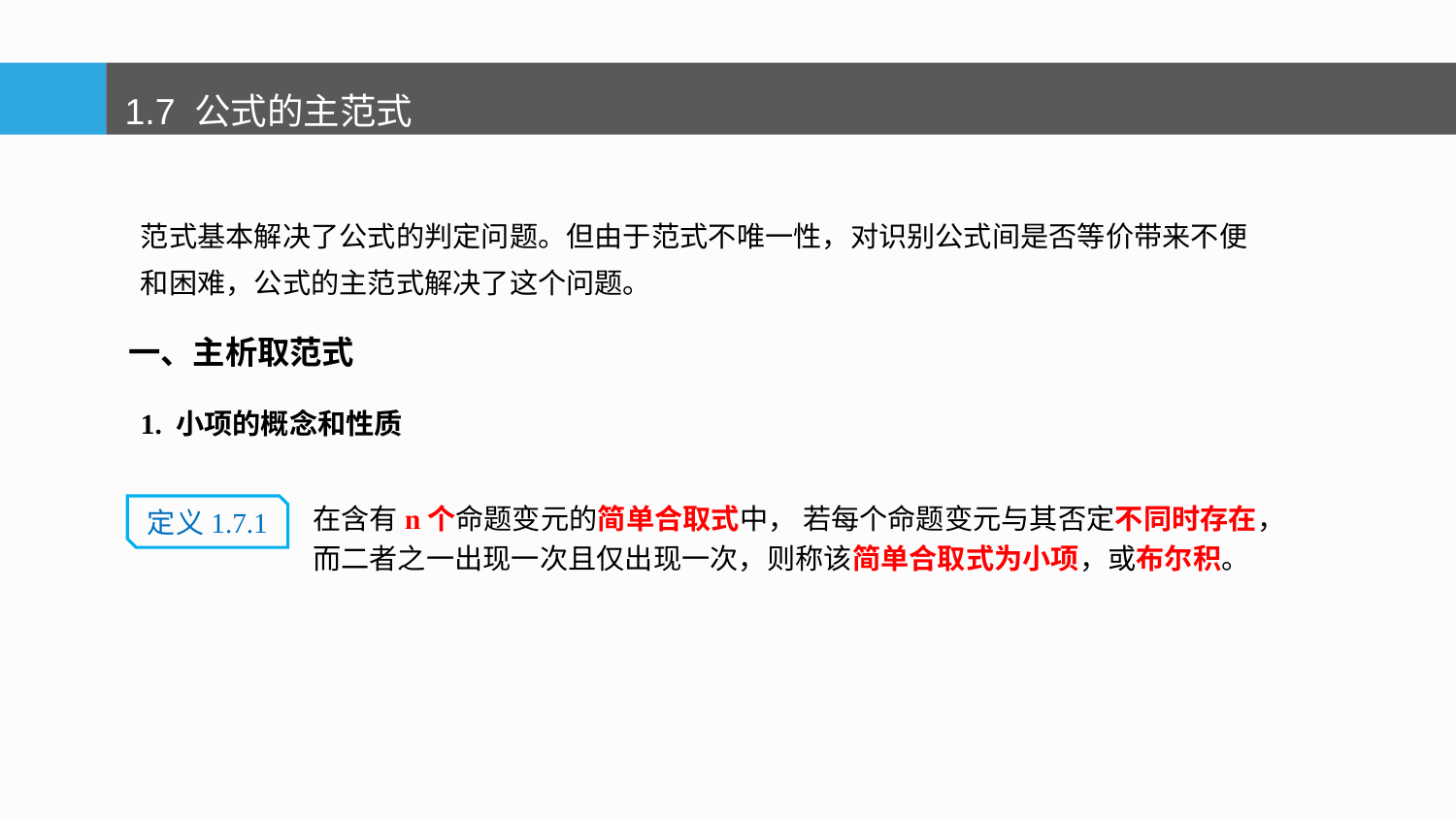

1.7 公式的主范式

范式基本解决了公式的判定问题。但由于范式不唯一性，对识别公式间是否等价带来不便和困难，公式的主范式解决了这个问题。
一、主析取范式
1. 小项的概念和性质

在含有n个命题变元的简单合取式中， 若每个命题变元与其否定不同时存在，
而二者之一出现一次且仅出现一次，则称该简单合取式为小项，或布尔积。
定义1.7.1